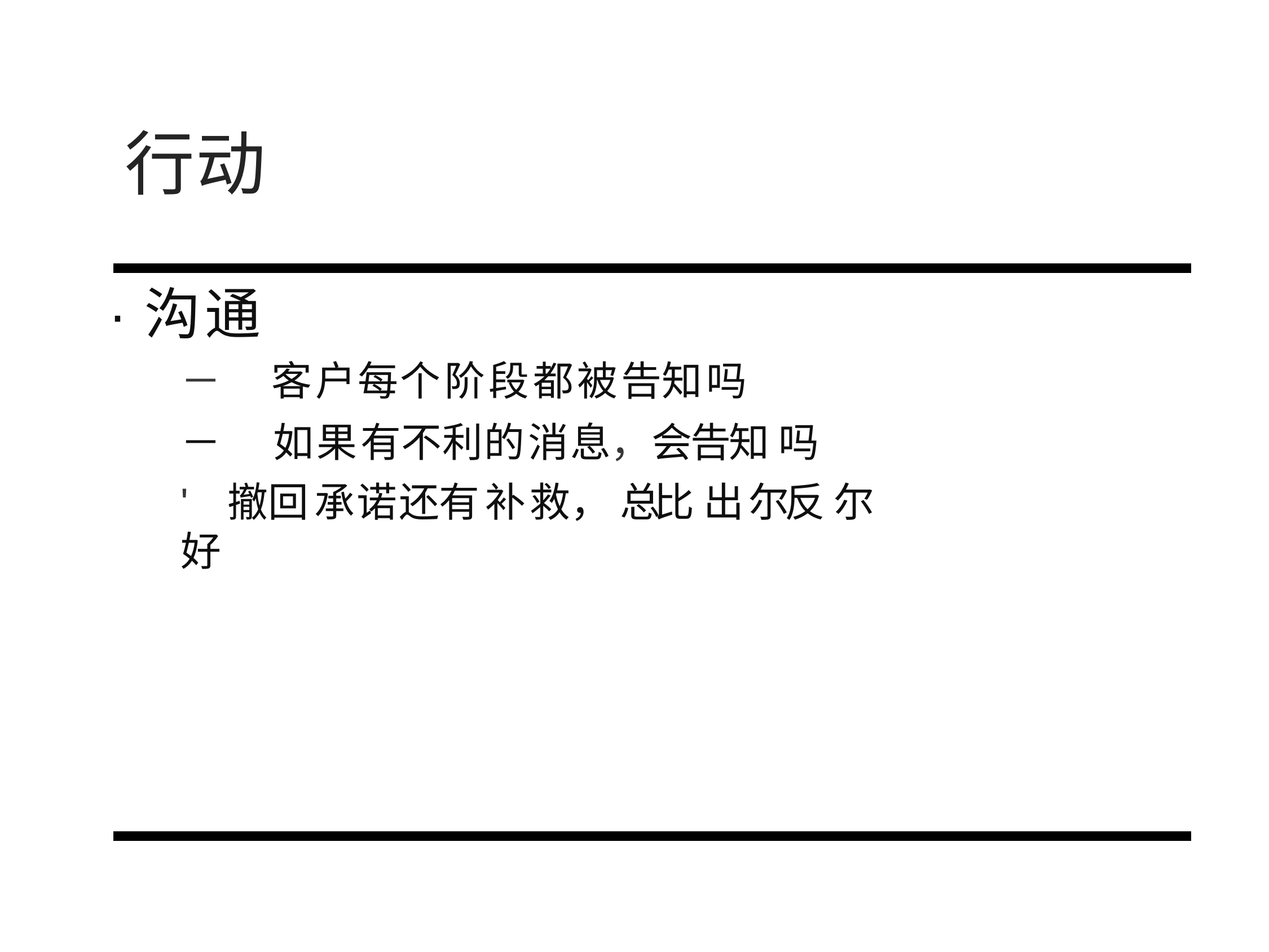

# 行动
·沟通
－客户每个阶段都被告知吗
－如果有不利的消息，会告知 吗
' 撤回承诺还有补救， 总比 出尔反 尔好